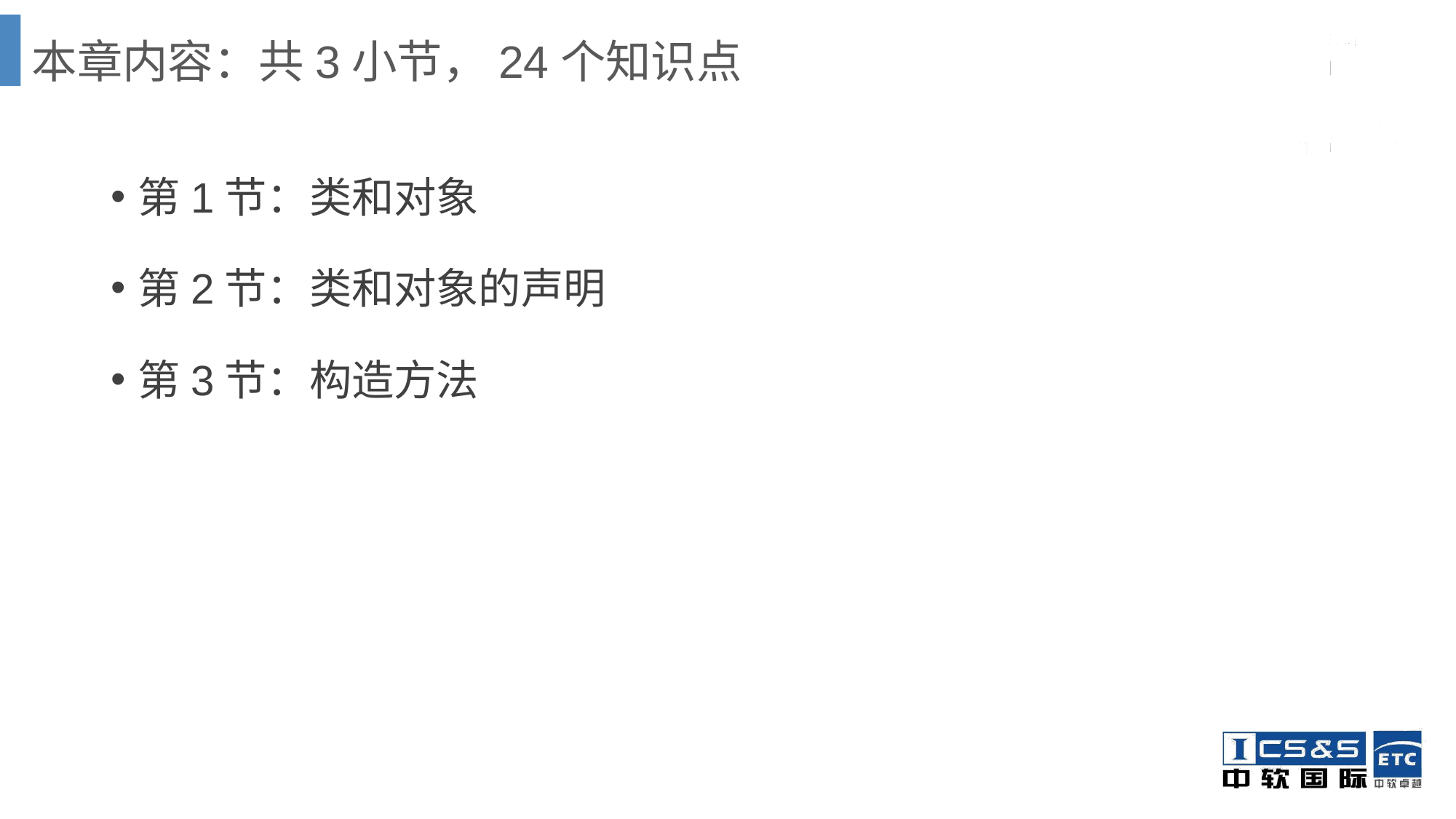

# 本章内容：共3小节，24个知识点
第1节：类和对象
第2节：类和对象的声明
第3节：构造方法